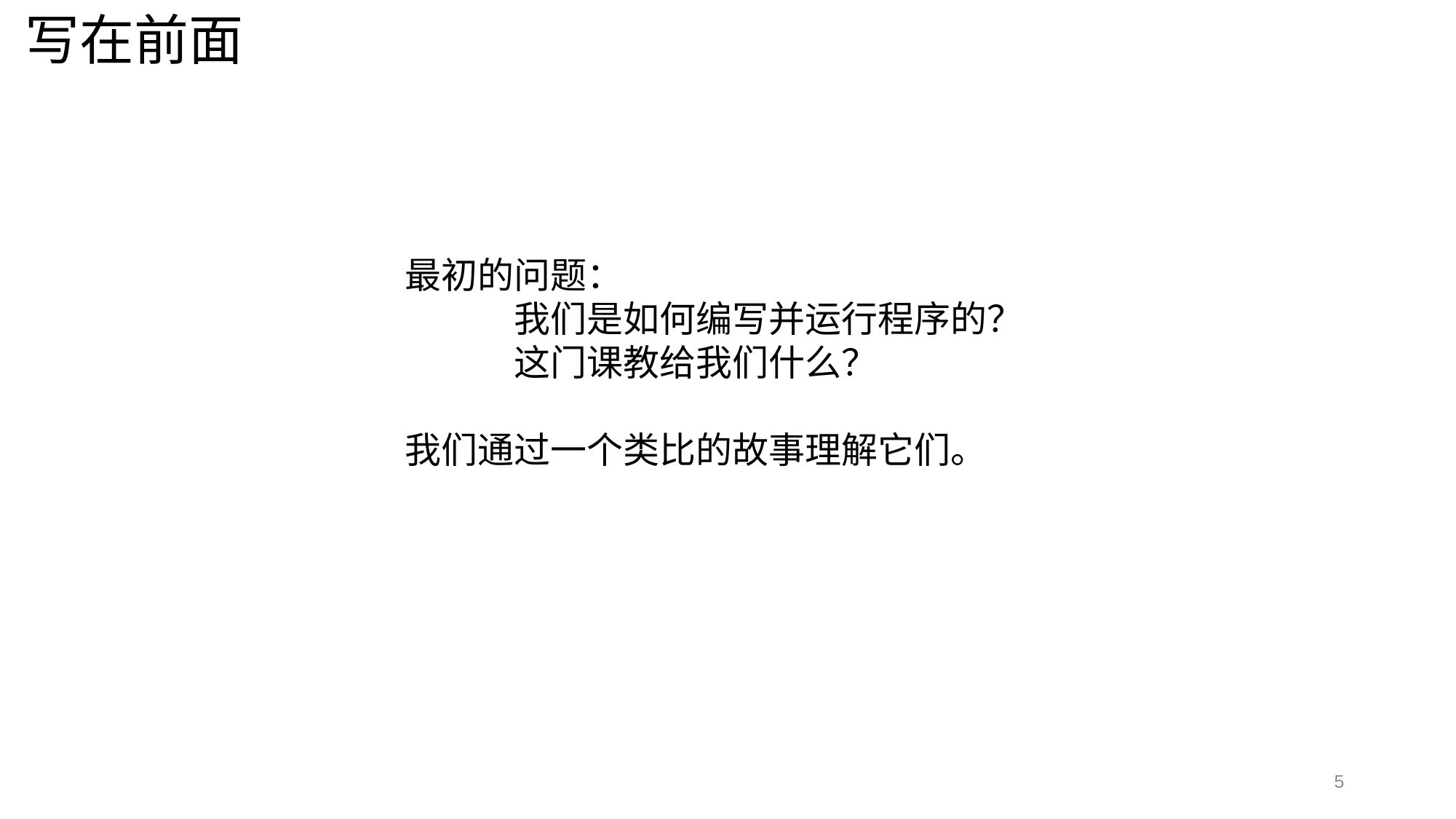

写在前面
最初的问题：
	我们是如何编写并运行程序的？
	这门课教给我们什么？

我们通过一个类比的故事理解它们。
5